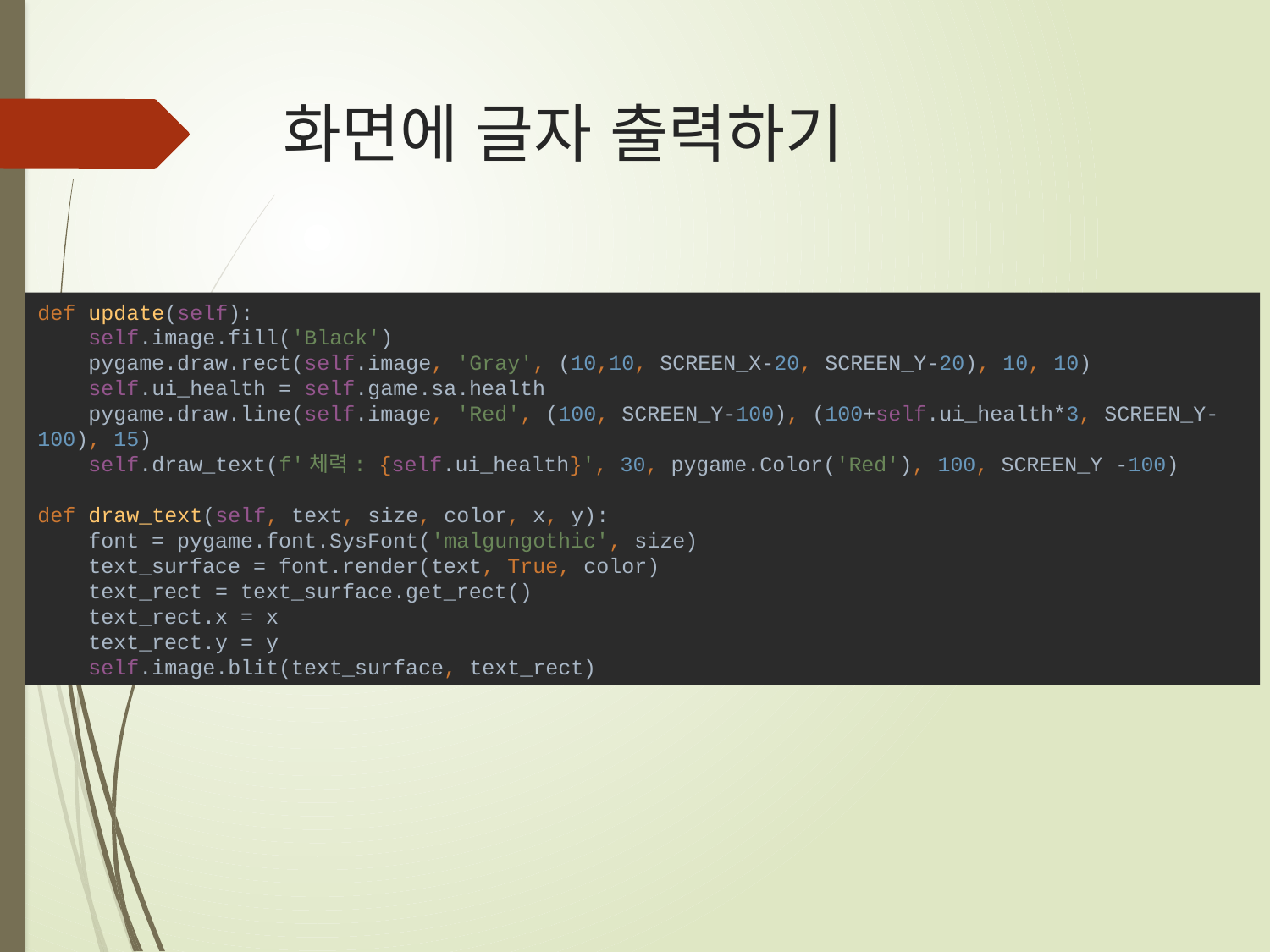

# 화면에 글자 출력하기
def update(self):
    self.image.fill('Black')
    pygame.draw.rect(self.image, 'Gray', (10,10, SCREEN_X-20, SCREEN_Y-20), 10, 10)
    self.ui_health = self.game.sa.health
    pygame.draw.line(self.image, 'Red', (100, SCREEN_Y-100), (100+self.ui_health*3, SCREEN_Y-100), 15)
    self.draw_text(f'체력: {self.ui_health}', 30, pygame.Color('Red'), 100, SCREEN_Y -100)
def draw_text(self, text, size, color, x, y):
    font = pygame.font.SysFont('malgungothic', size)
    text_surface = font.render(text, True, color)
    text_rect = text_surface.get_rect()
    text_rect.x = x
    text_rect.y = y
    self.image.blit(text_surface, text_rect)